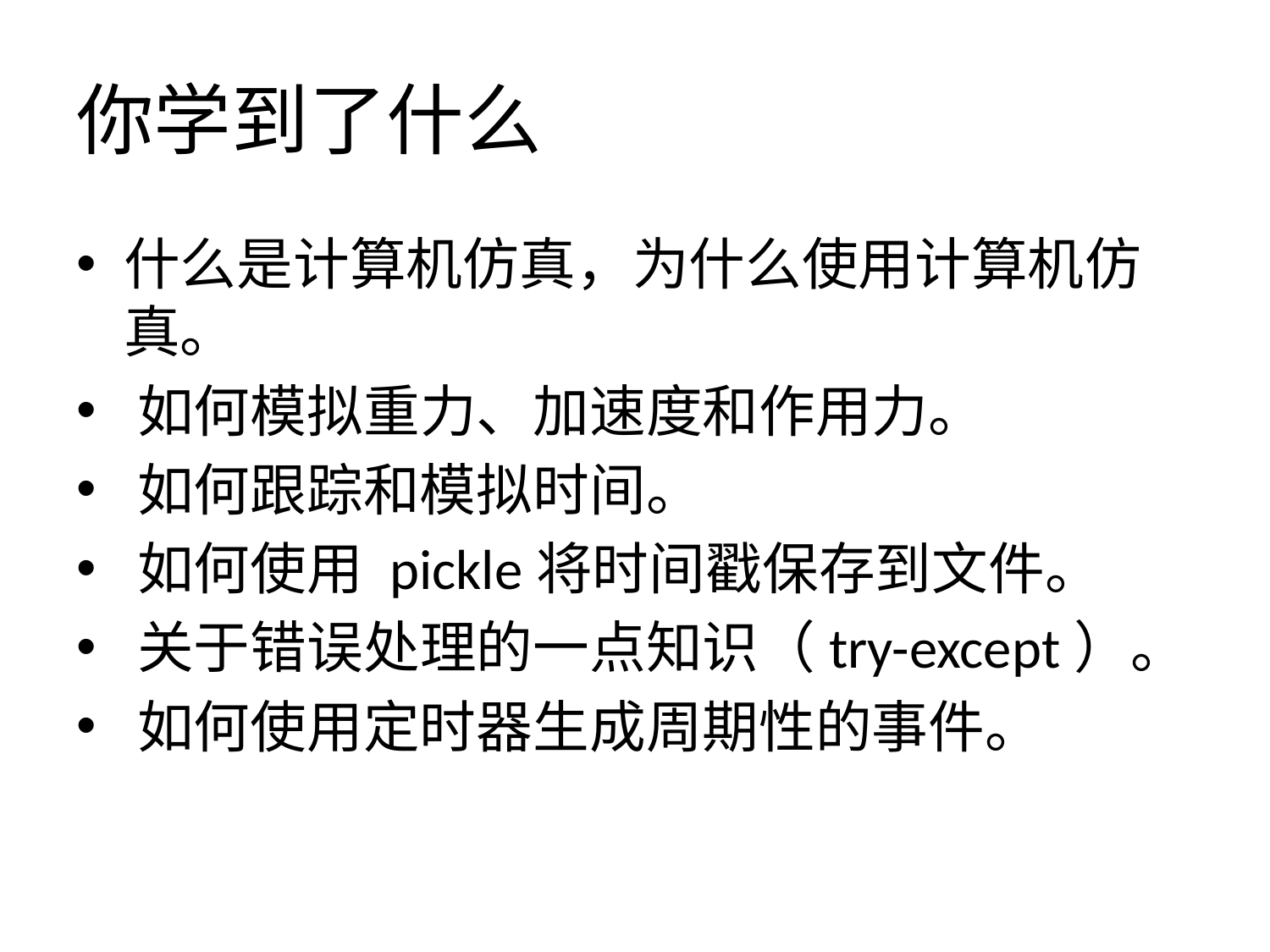

# 你学到了什么
什么是计算机仿真，为什么使用计算机仿真。
如何模拟重力、加速度和作用力。
如何跟踪和模拟时间。
如何使用 pickle将时间戳保存到文件。
关于错误处理的一点知识（try-except）。
如何使用定时器生成周期性的事件。